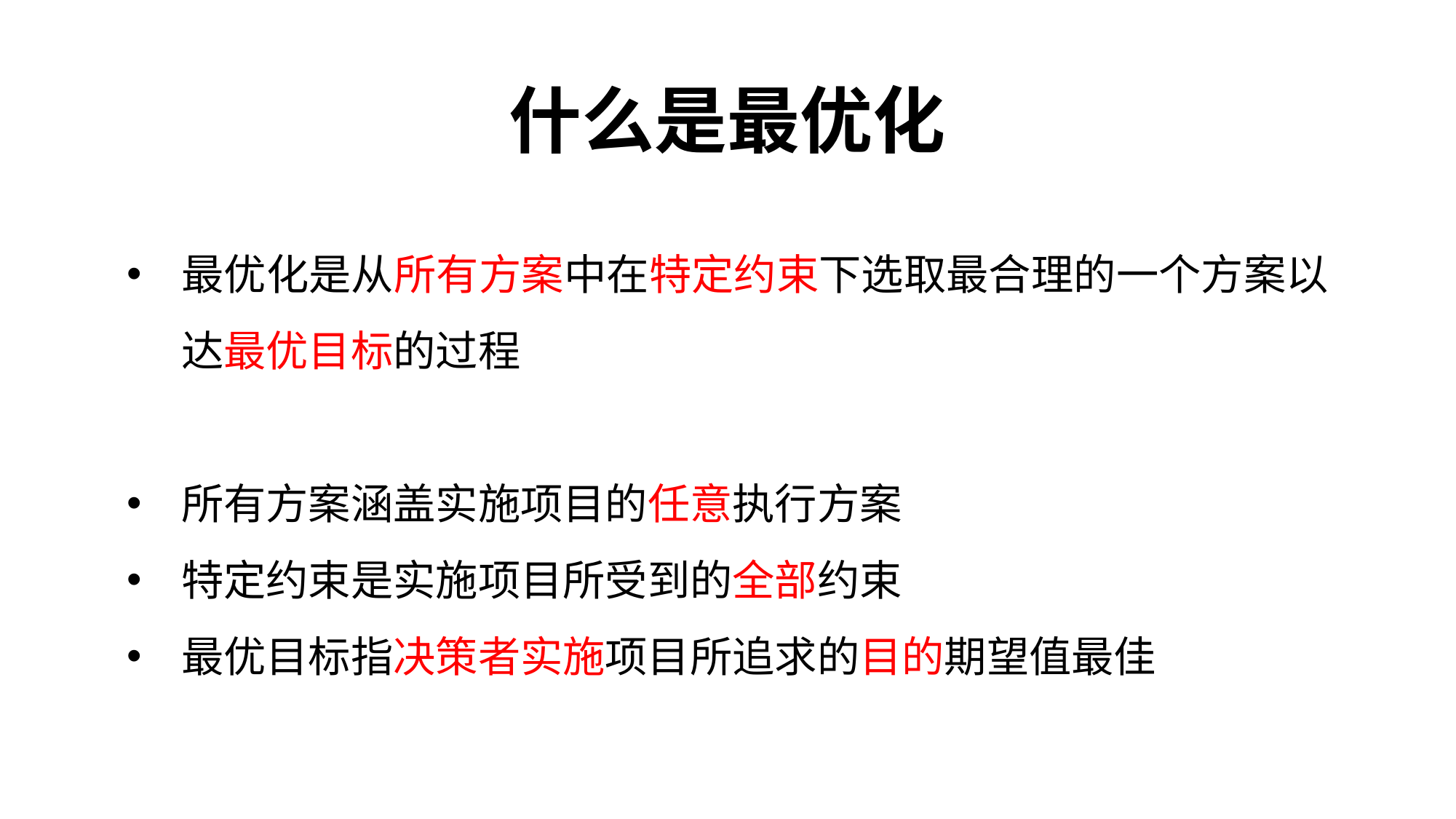

什么是最优化
最优化是从所有方案中在特定约束下选取最合理的一个方案以达最优目标的过程

所有方案涵盖实施项目的任意执行方案
特定约束是实施项目所受到的全部约束
最优目标指决策者实施项目所追求的目的期望值最佳